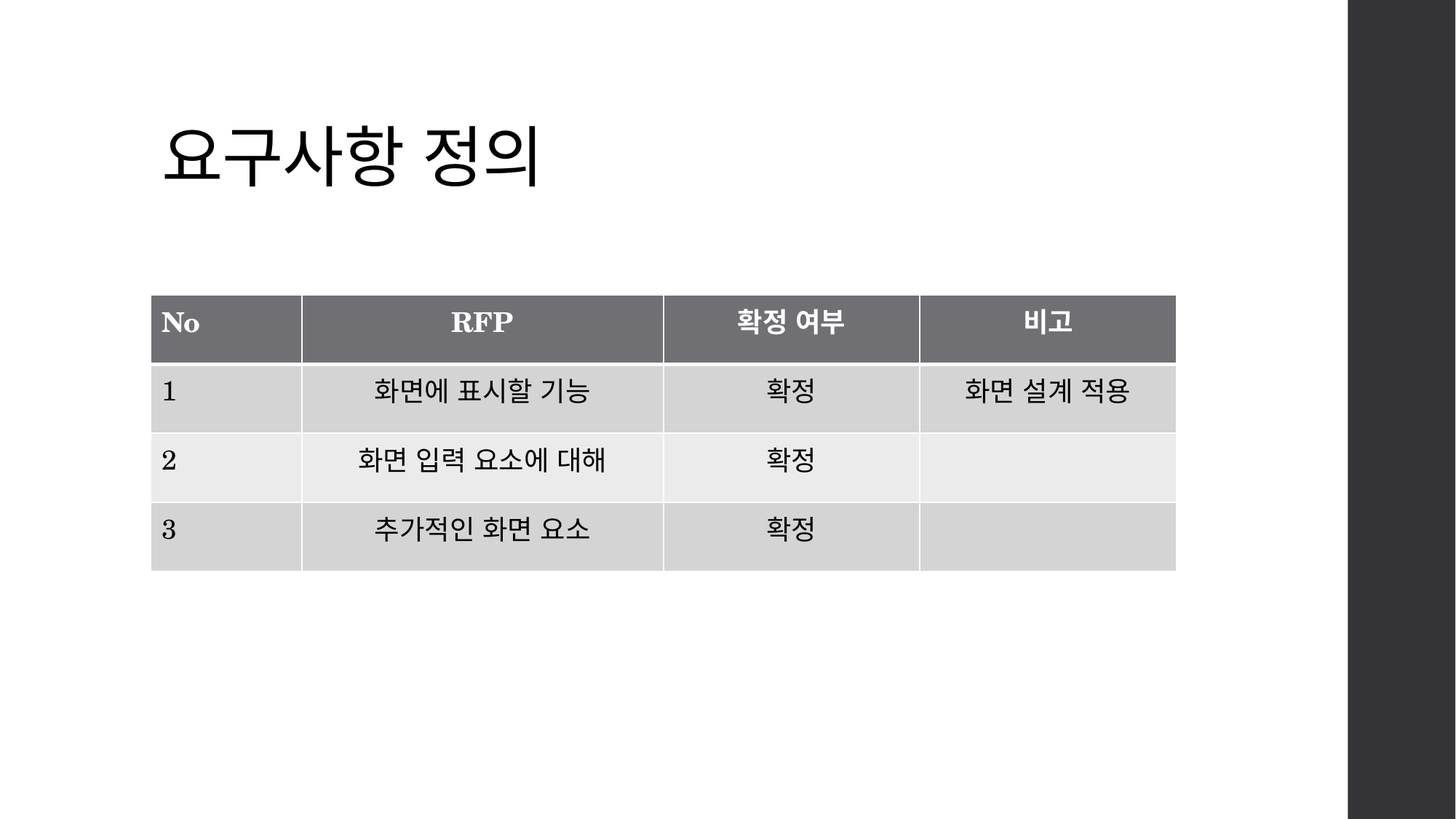

# 요구사항 정의
| No | RFP | 확정 여부 | 비고 |
| --- | --- | --- | --- |
| 1 | 화면에 표시할 기능 | 확정 | 화면 설계 적용 |
| 2 | 화면 입력 요소에 대해 | 확정 |  |
| 3 | 추가적인 화면 요소 | 확정 |  |